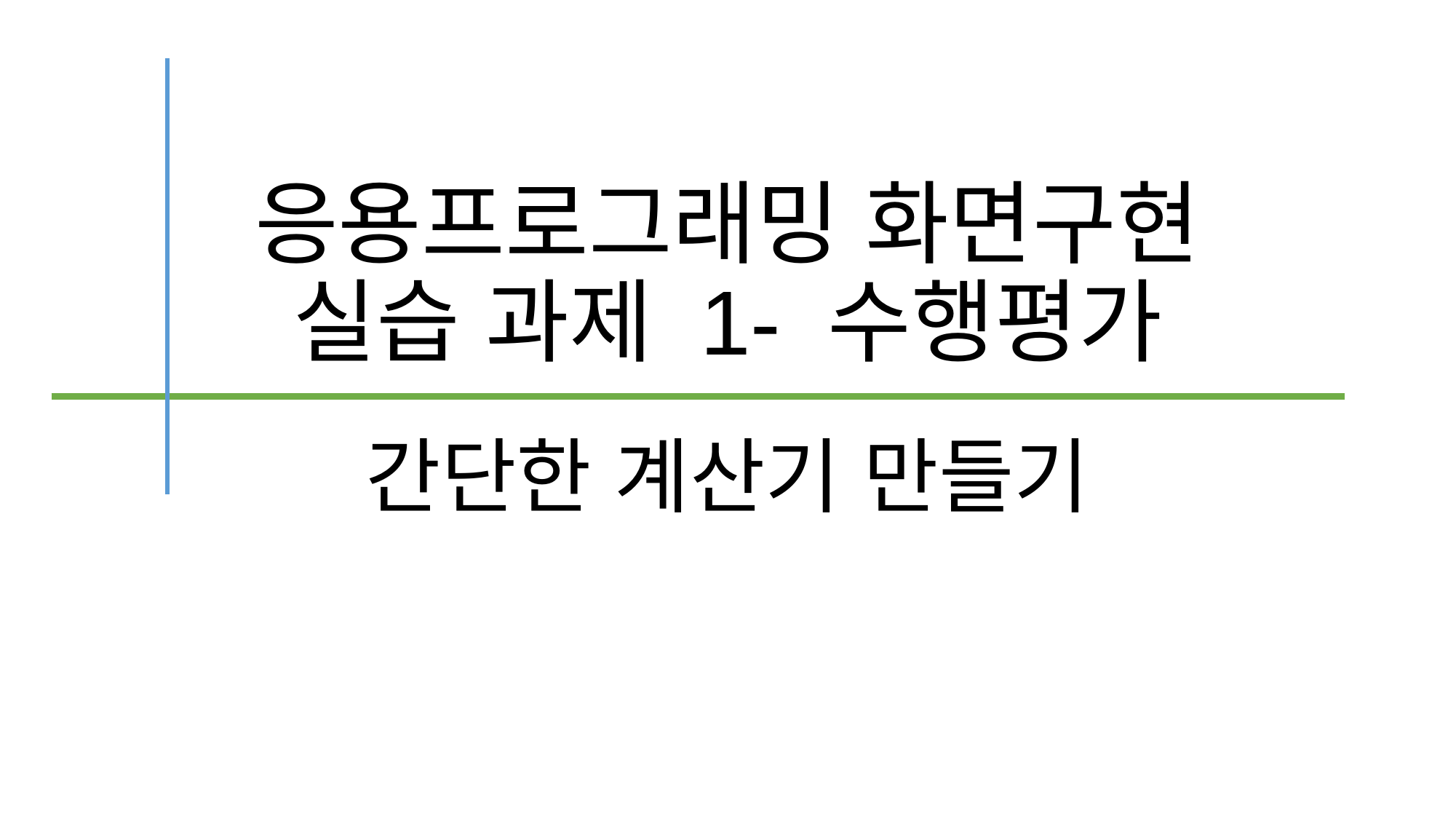

# 응용프로그래밍 화면구현 실습 과제 1- 수행평가
간단한 계산기 만들기